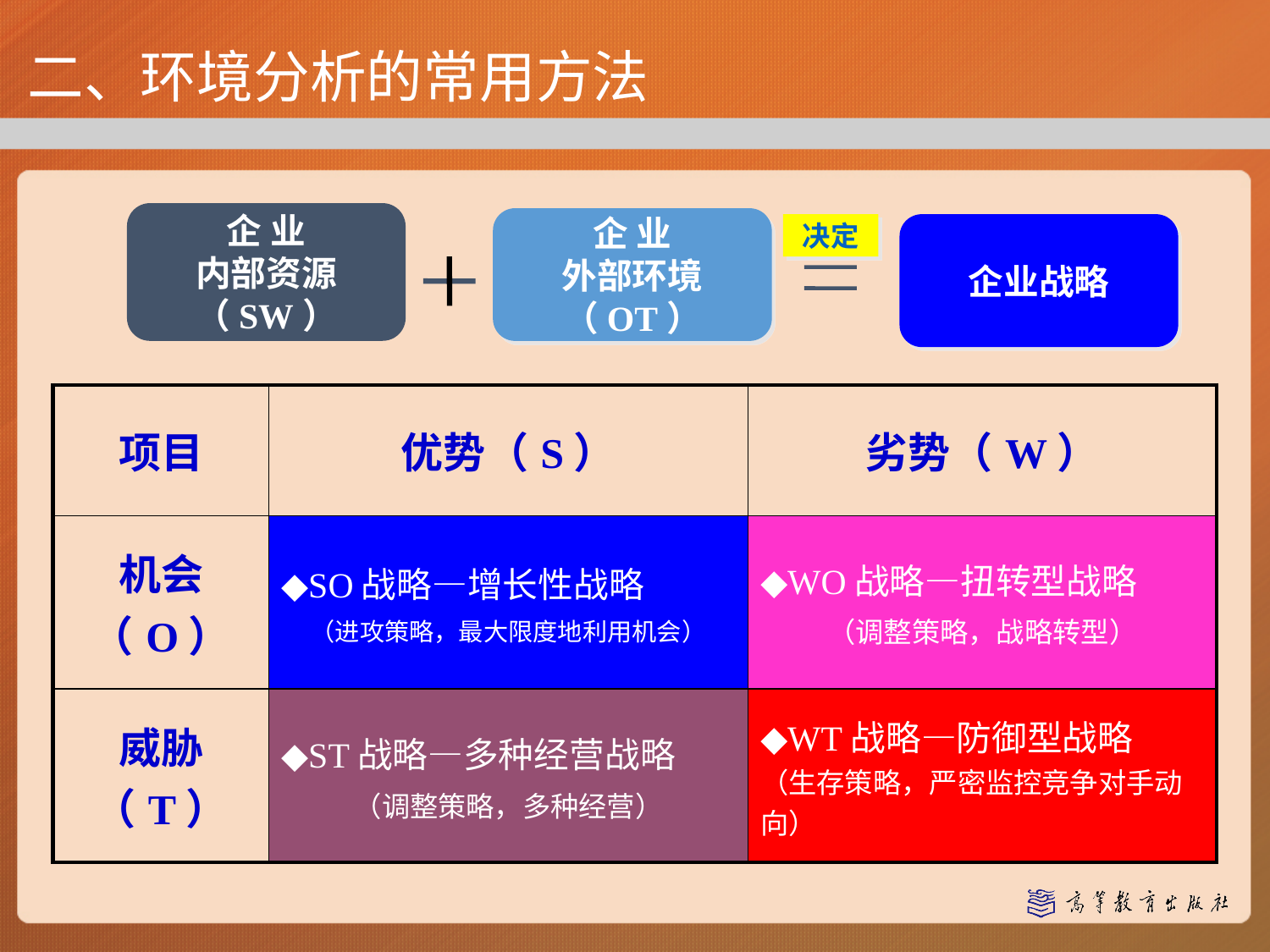

二、环境分析的常用方法
企 业
内部资源
（SW）
企 业
外部环境
（OT）
决定
企业战略

| 项目 | 优势（S） | 劣势（W） |
| --- | --- | --- |
| 机会（O） | ◆SO战略—增长性战略 （进攻策略，最大限度地利用机会） | ◆WO战略—扭转型战略 （调整策略，战略转型） |
| 威胁（T） | ◆ST战略—多种经营战略 （调整策略，多种经营） | ◆WT战略—防御型战略 （生存策略，严密监控竞争对手动向） |